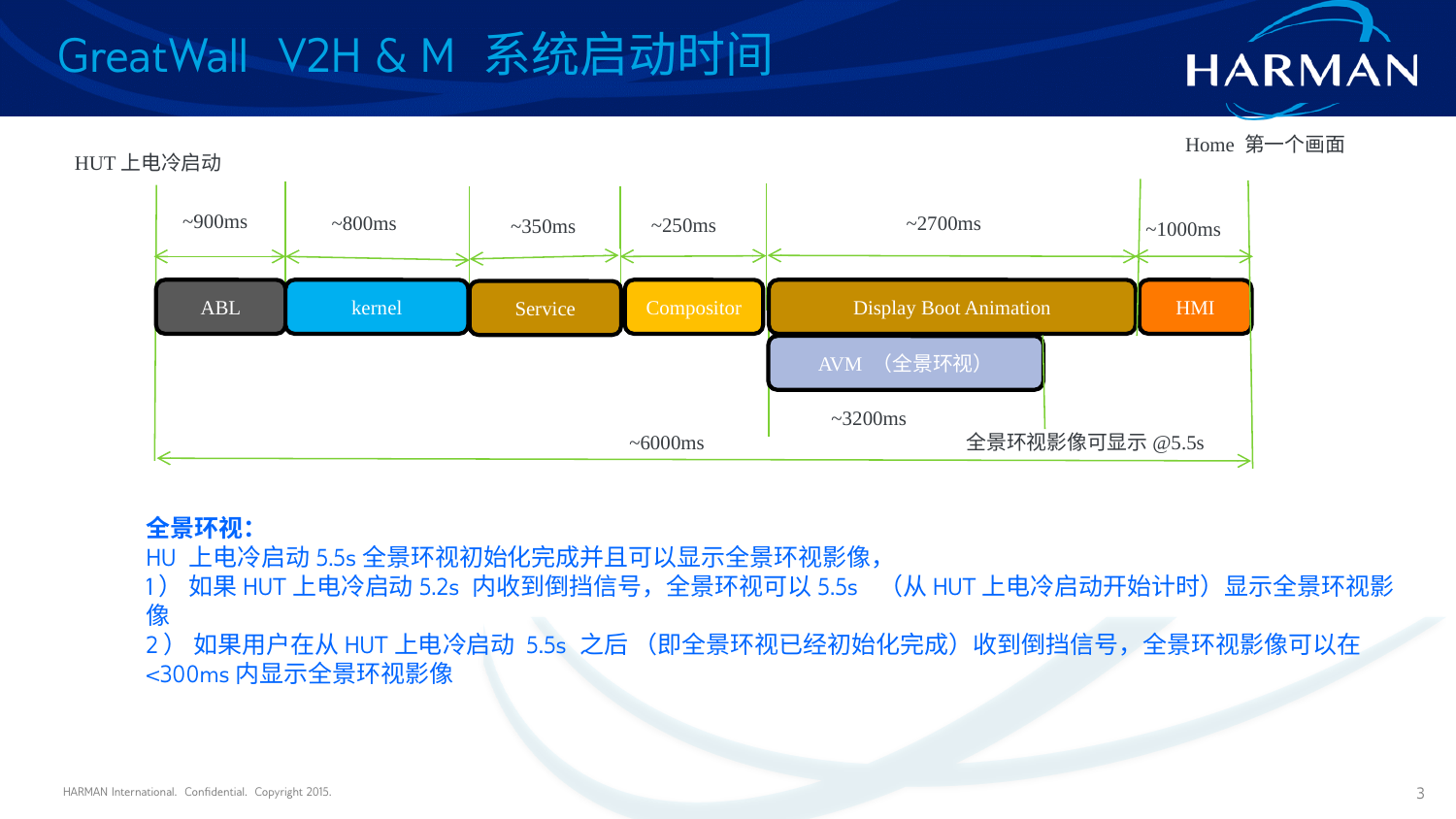

GreatWall  V2H & M 系统启动时间
Home 第一个画面
HUT上电冷启动
~900ms
~800ms
~2700ms
~250ms
~350ms
~1000ms
ABL
kernel
Compositor
Display Boot Animation
HMI
Service
AVM （全景环视）
~3200ms
~6000ms
全景环视影像可显示@5.5s

全景环视：
HU 上电冷启动5.5s全景环视初始化完成并且可以显示全景环视影像，
1） 如果HUT上电冷启动5.2s 内收到倒挡信号，全景环视可以5.5s  （从HUT上电冷启动开始计时）显示全景环视影像
2） 如果用户在从HUT上电冷启动 5.5s 之后 （即全景环视已经初始化完成）收到倒挡信号，全景环视影像可以在 <300ms内显示全景环视影像